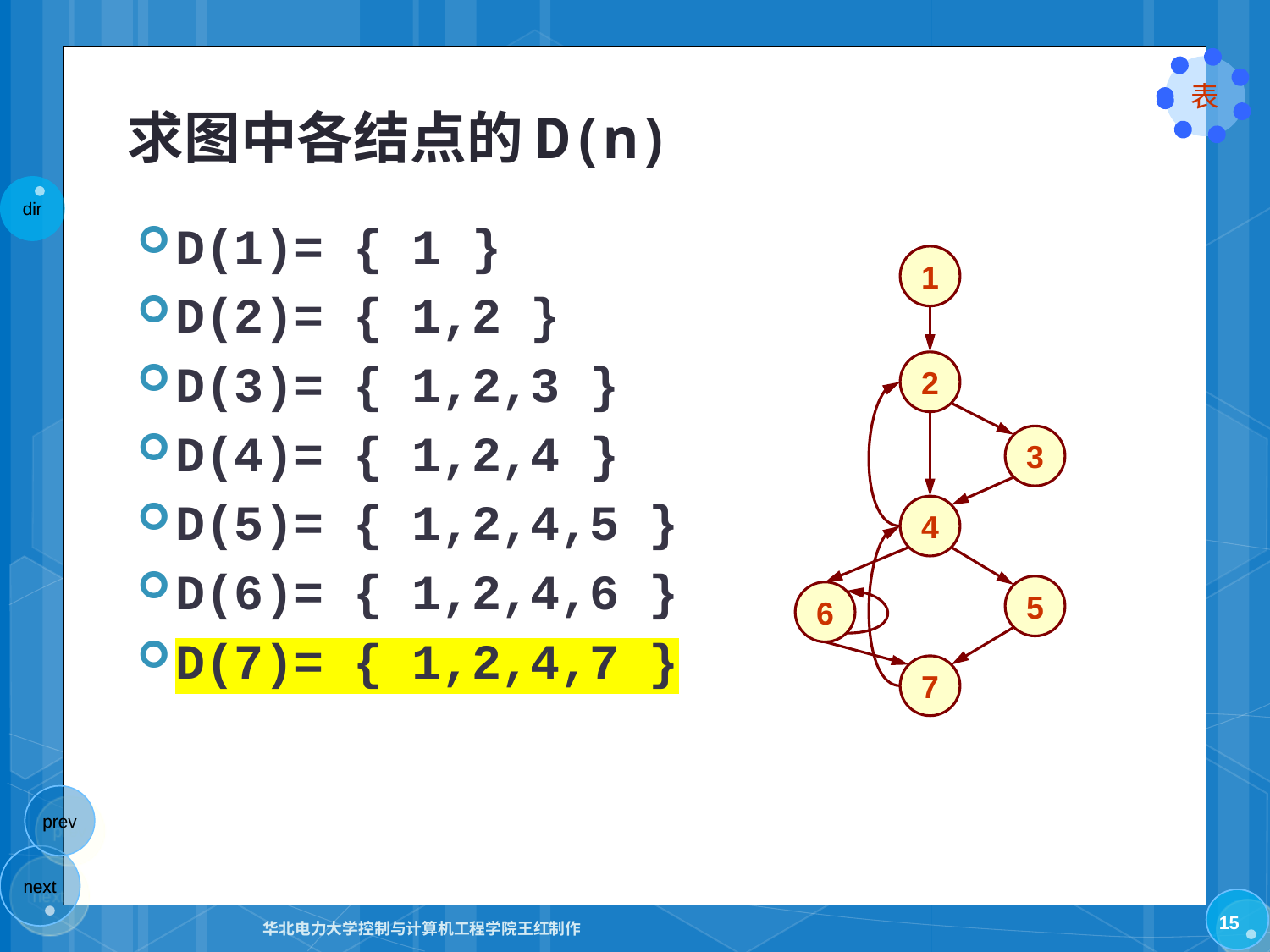

# 求图中各结点的D(n)
表
D(1)= { 1 }
D(2)= { 1,2 }
D(3)= { 1,2,3 }
D(4)= { 1,2,4 }
D(5)= { 1,2,4,5 }
D(6)= { 1,2,4,6 }
D(7)= { 1,2,4,7 }
1
2
3
4
5
6
7
15
华北电力大学控制与计算机工程学院王红制作